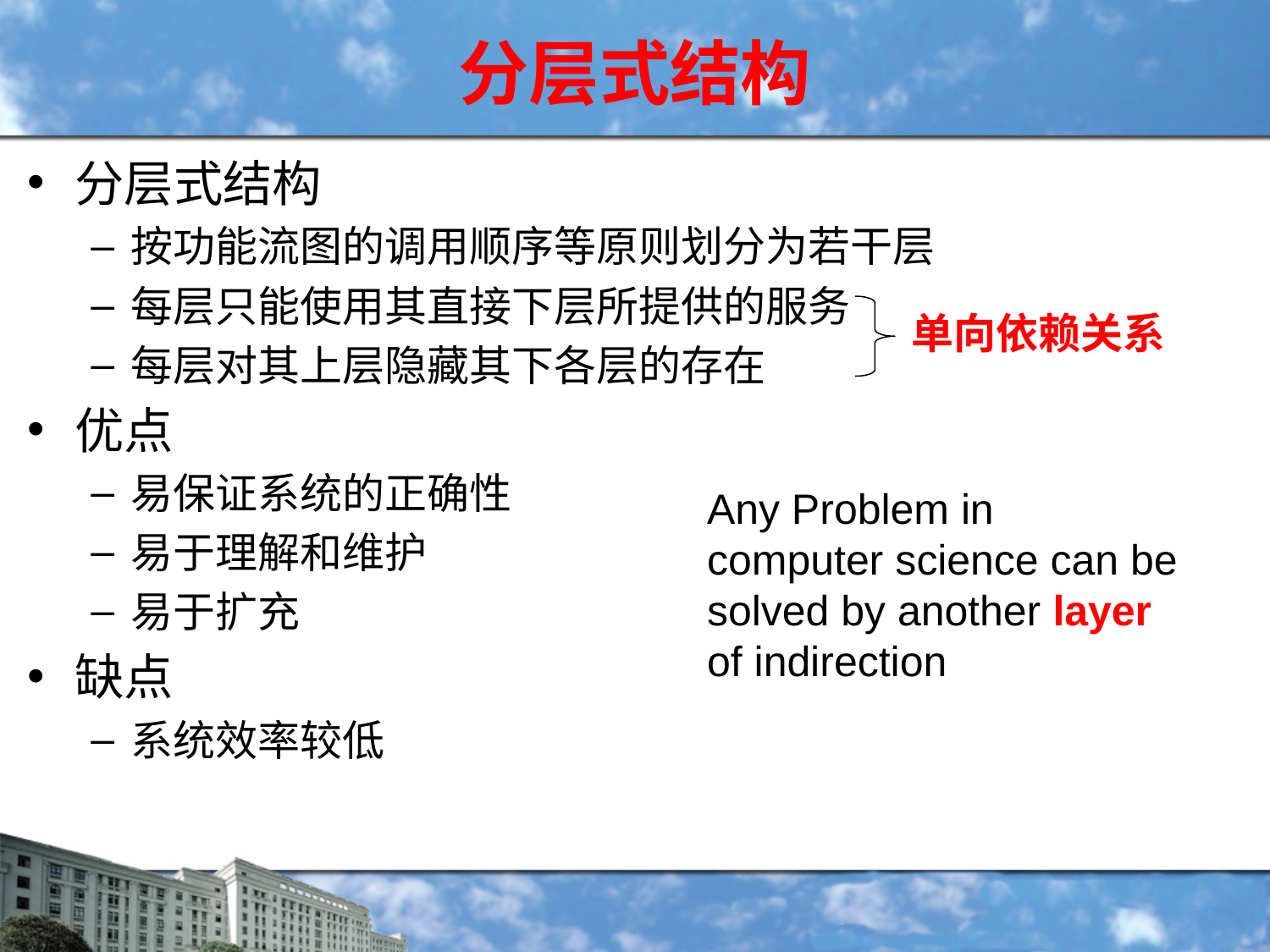

# 分层式结构
分层式结构
按功能流图的调用顺序等原则划分为若干层
每层只能使用其直接下层所提供的服务
每层对其上层隐藏其下各层的存在
优点
易保证系统的正确性
易于理解和维护
易于扩充
缺点
系统效率较低

单向依赖关系
Any Problem in  computer science can be solved by another layer of indirection